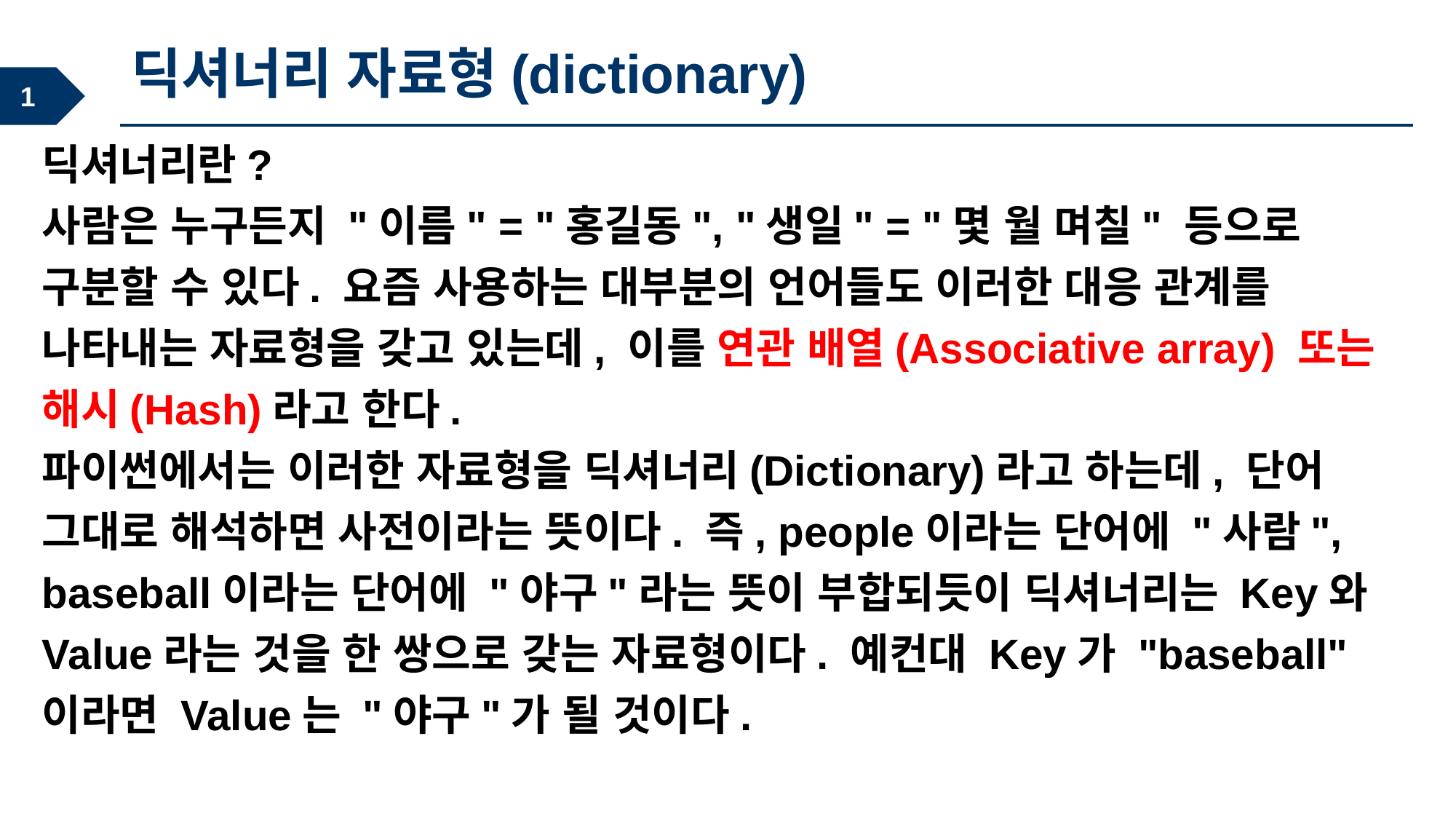

딕셔너리 자료형(dictionary)
딕셔너리란?
사람은 누구든지 "이름" = "홍길동", "생일" = "몇 월 며칠" 등으로 구분할 수 있다. 요즘 사용하는 대부분의 언어들도 이러한 대응 관계를 나타내는 자료형을 갖고 있는데, 이를 연관 배열(Associative array) 또는 해시(Hash)라고 한다.
파이썬에서는 이러한 자료형을 딕셔너리(Dictionary)라고 하는데, 단어 그대로 해석하면 사전이라는 뜻이다. 즉, people이라는 단어에 "사람", baseball이라는 단어에 "야구"라는 뜻이 부합되듯이 딕셔너리는 Key와 Value라는 것을 한 쌍으로 갖는 자료형이다. 예컨대 Key가 "baseball"이라면 Value는 "야구"가 될 것이다.